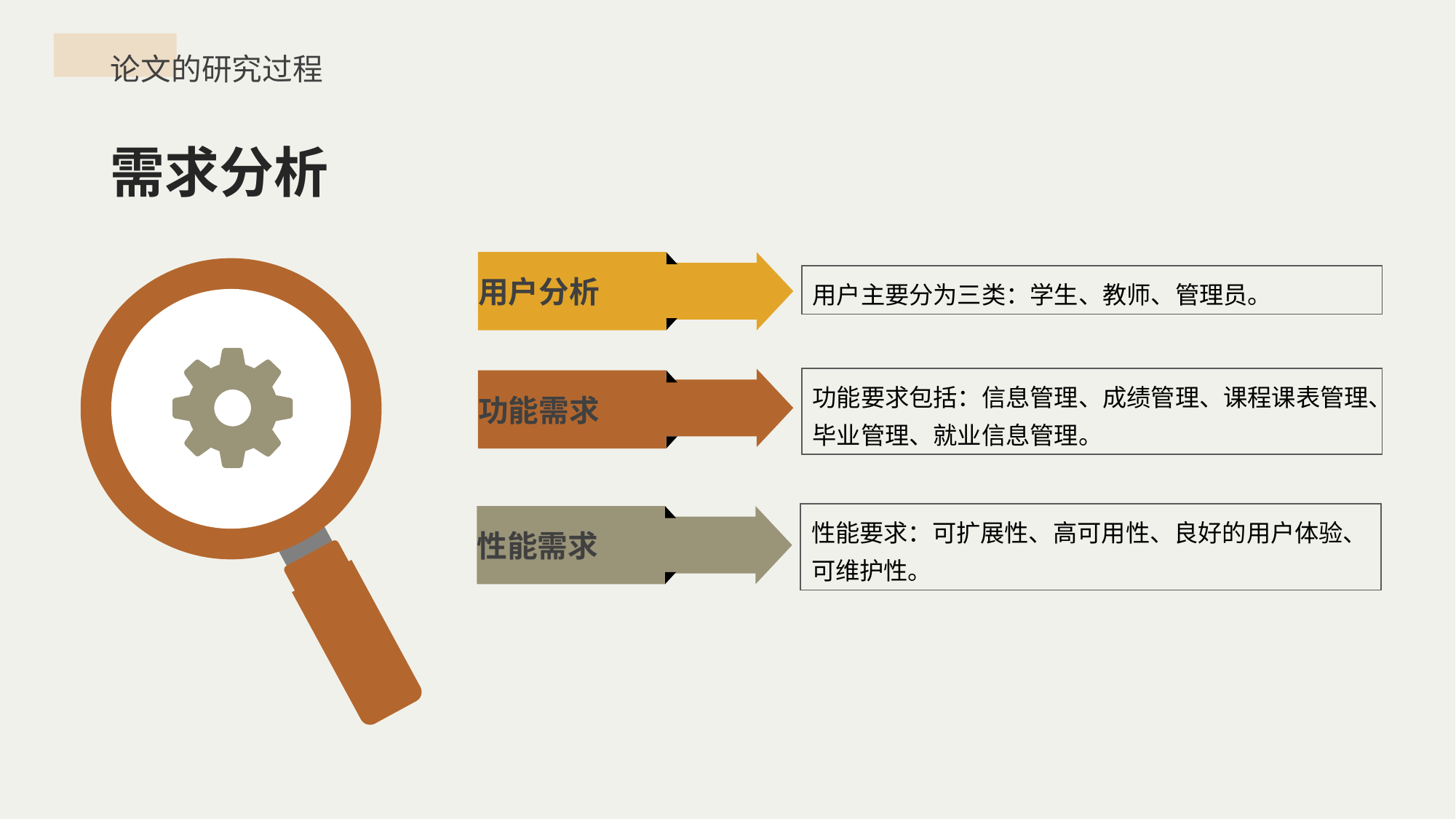

论文的研究过程

需求分析

用户分析

用户主要分为三类：学生、教师、管理员。

功能要求包括：信息管理、成绩管理、课程课表管理、毕业管理、就业信息管理。
功能需求

性能要求：可扩展性、高可用性、良好的用户体验、可维护性。
性能需求